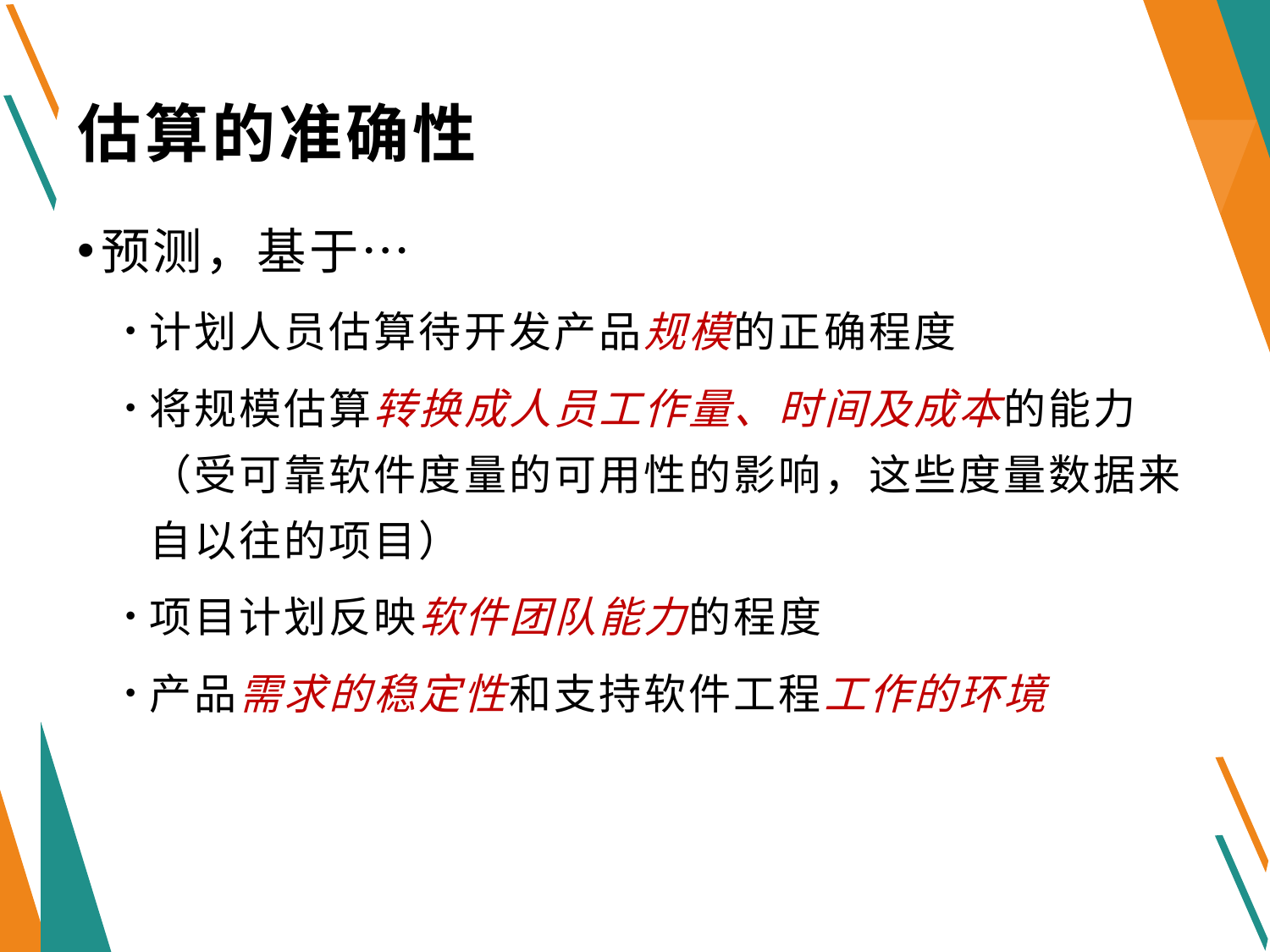

# 估算的准确性
预测，基于…
计划人员估算待开发产品规模的正确程度
将规模估算转换成人员工作量、时间及成本的能力（受可靠软件度量的可用性的影响，这些度量数据来自以往的项目）
项目计划反映软件团队能力的程度
产品需求的稳定性和支持软件工程工作的环境
12